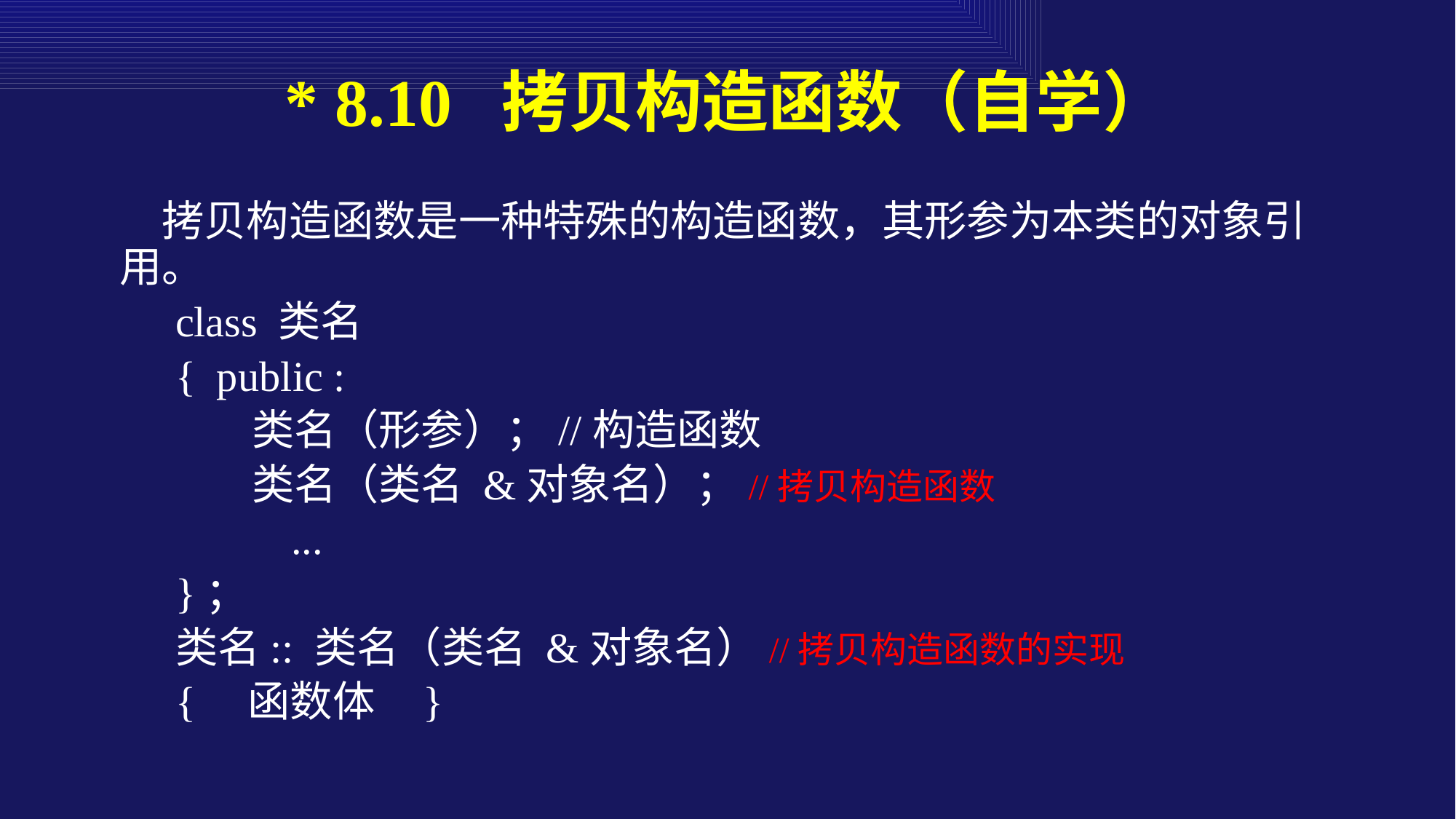

# * 8.10  拷贝构造函数（自学）
拷贝构造函数是一种特殊的构造函数，其形参为本类的对象引用。
class 类名
{  public :
       类名（形参）；//构造函数
       类名（类名 &对象名）；//拷贝构造函数
           ...
}；
类名:: 类名（类名 &对象名）//拷贝构造函数的实现
{    函数体    }